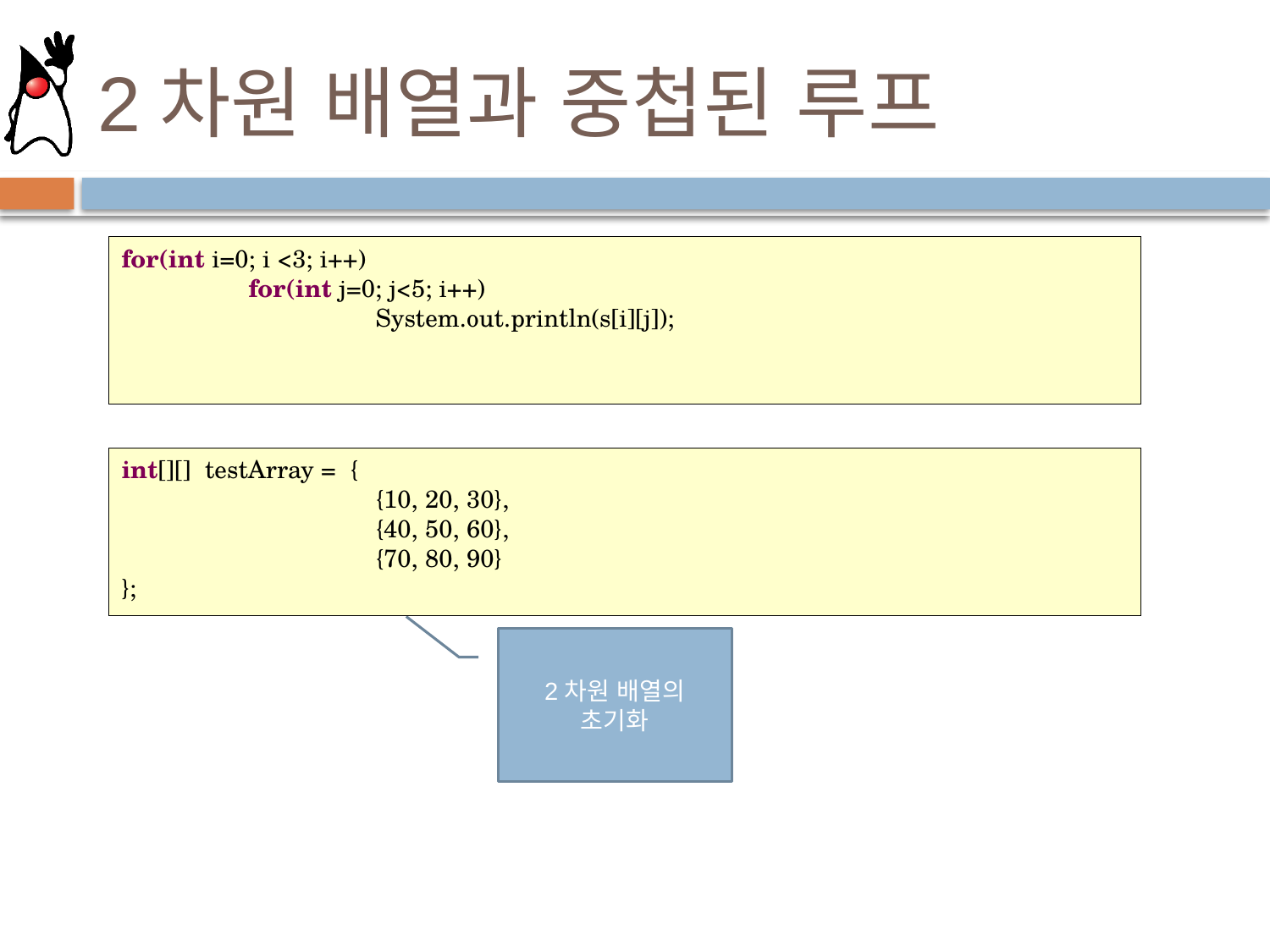

# 2차원 배열과 중첩된 루프
for(int i=0; i <3; i++)
	for(int j=0; j<5; i++)
		System.out.println(s[i][j]);
int[][]  testArray =  {
		{10, 20, 30},
		{40, 50, 60},
		{70, 80, 90}
};
2차원 배열의 초기화